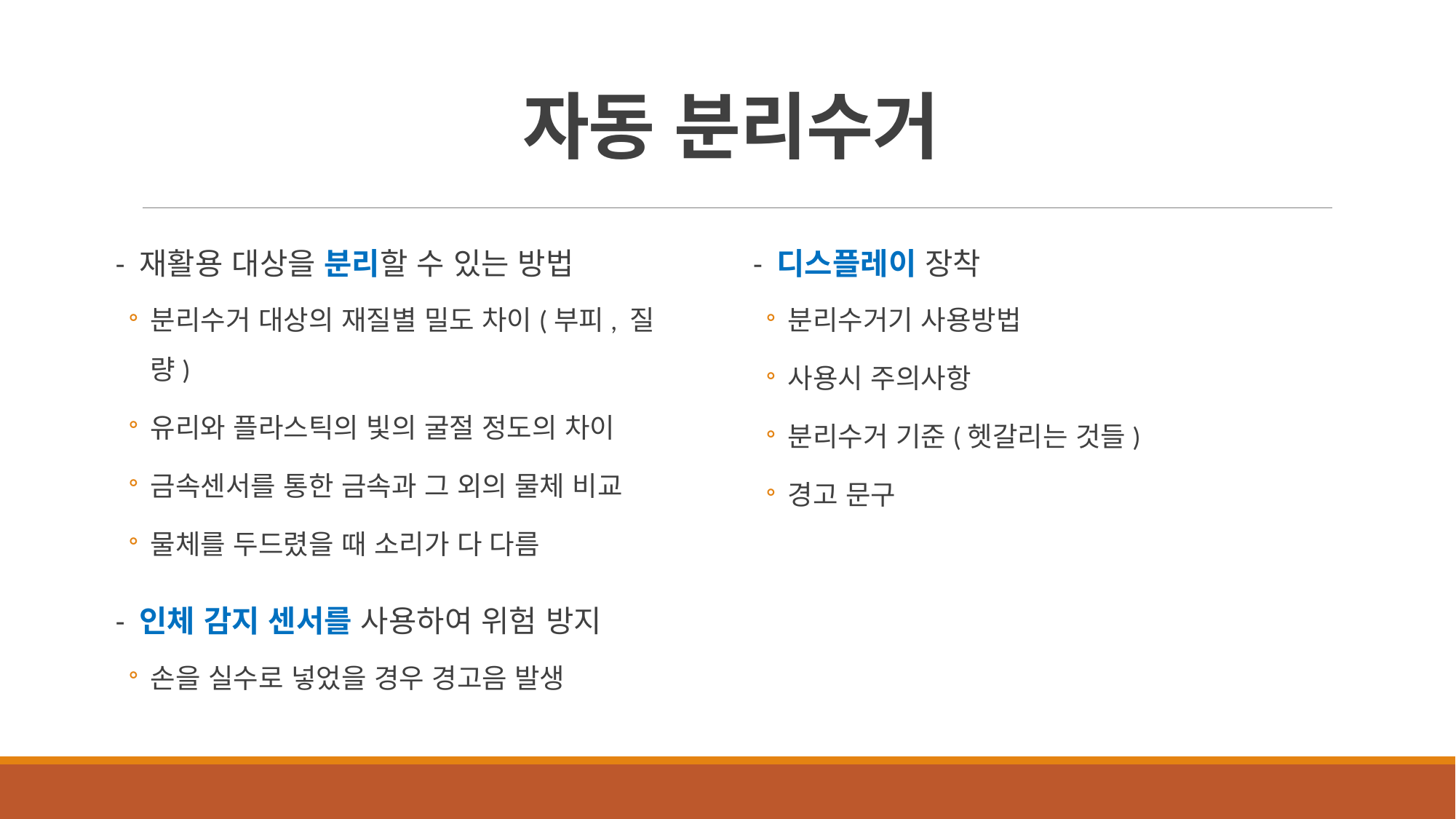

자동 분리수거
- 재활용 대상을 분리할 수 있는 방법
분리수거 대상의 재질별 밀도 차이(부피, 질량)
유리와 플라스틱의 빛의 굴절 정도의 차이
금속센서를 통한 금속과 그 외의 물체 비교
물체를 두드렸을 때 소리가 다 다름
- 인체 감지 센서를 사용하여 위험 방지
손을 실수로 넣었을 경우 경고음 발생
- 디스플레이 장착
분리수거기 사용방법
사용시 주의사항
분리수거 기준(헷갈리는 것들)
경고 문구